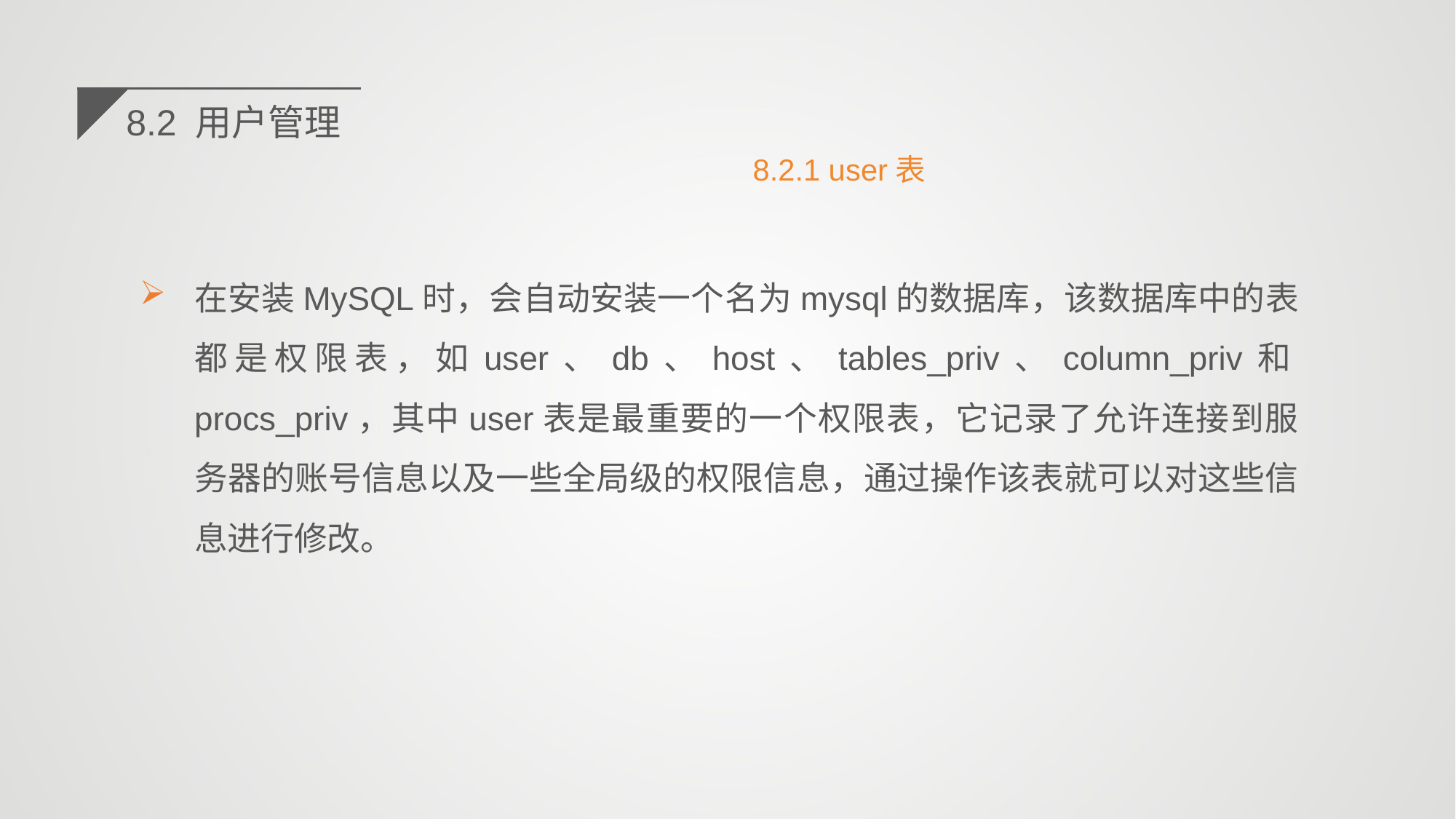

8.2 用户管理

8.2.1 user表
在安装MySQL时，会自动安装一个名为mysql的数据库，该数据库中的表都是权限表，如user、db、host、tables_priv、column_priv和procs_priv，其中user表是最重要的一个权限表，它记录了允许连接到服务器的账号信息以及一些全局级的权限信息，通过操作该表就可以对这些信息进行修改。